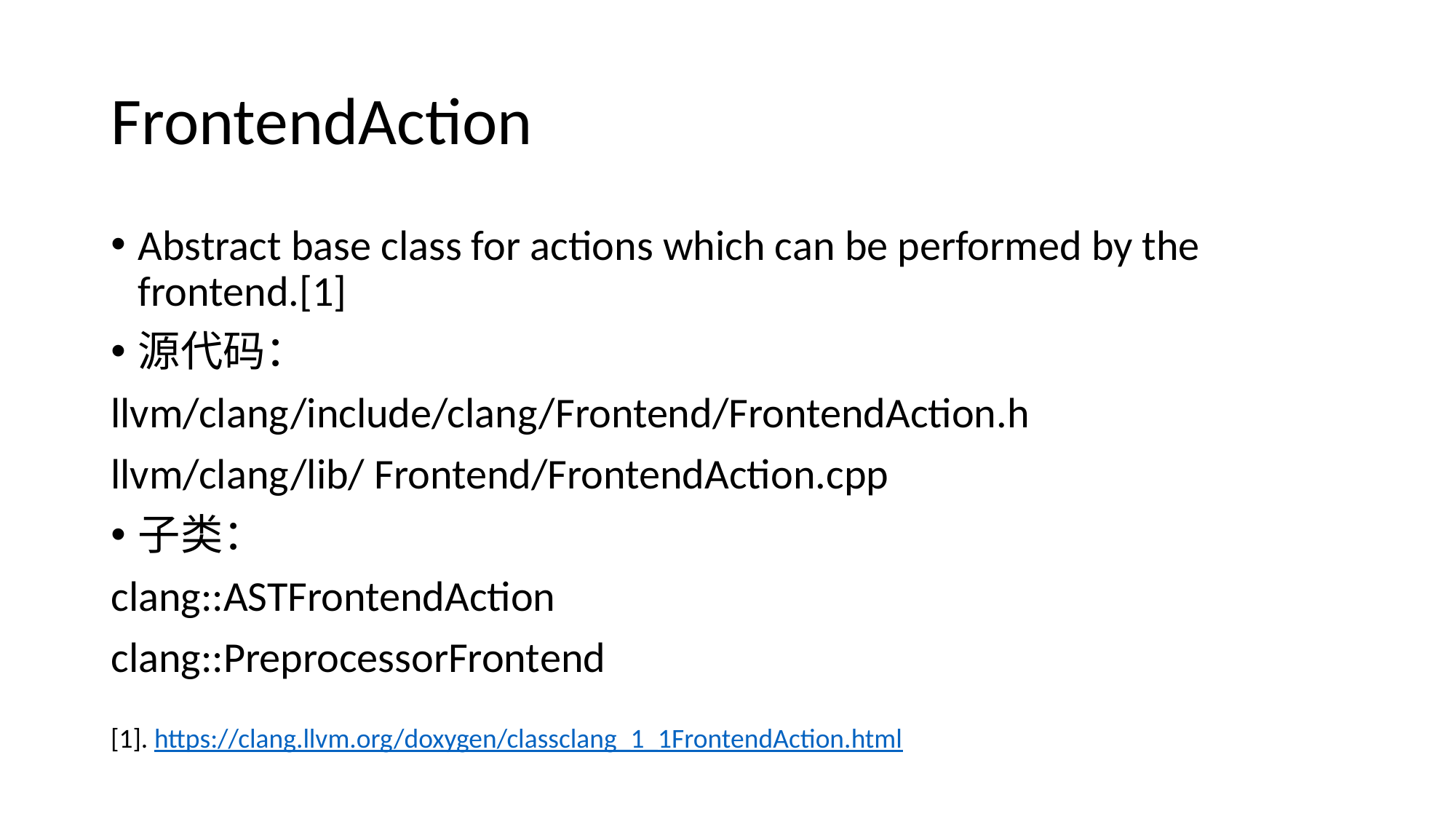

# FrontendAction
Abstract base class for actions which can be performed by the frontend.[1]
源代码：
llvm/clang/include/clang/Frontend/FrontendAction.h
llvm/clang/lib/ Frontend/FrontendAction.cpp
子类：
clang::ASTFrontendAction
clang::PreprocessorFrontend

[1]. https://clang.llvm.org/doxygen/classclang_1_1FrontendAction.html